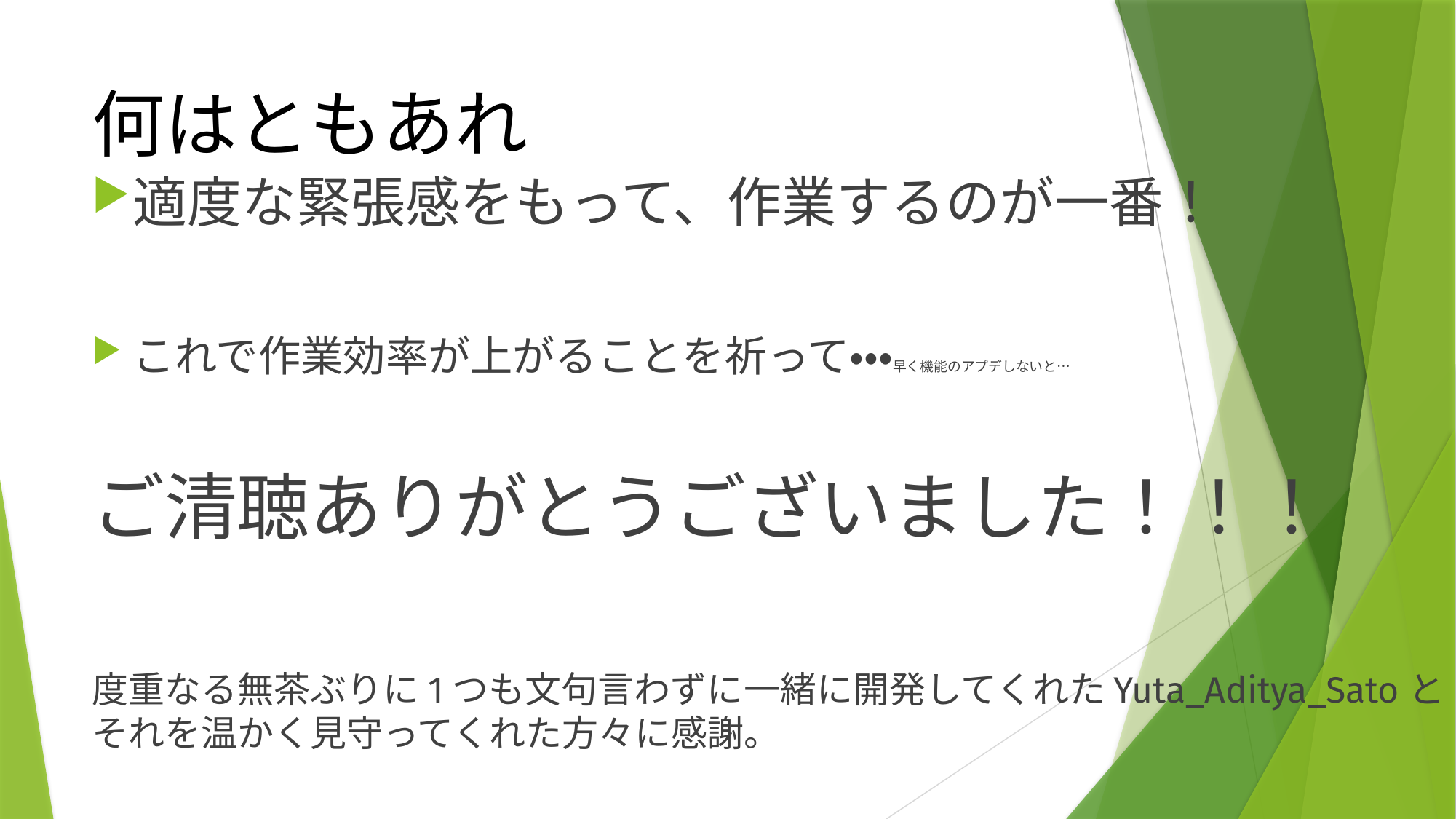

# 何はともあれ
適度な緊張感をもって、作業するのが一番！

これで作業効率が上がることを祈って・・・早く機能のアプデしないと…

ご清聴ありがとうございました！！！

度重なる無茶ぶりに1つも文句言わずに一緒に開発してくれたYuta_Aditya_Satoとそれを温かく見守ってくれた方々に感謝。